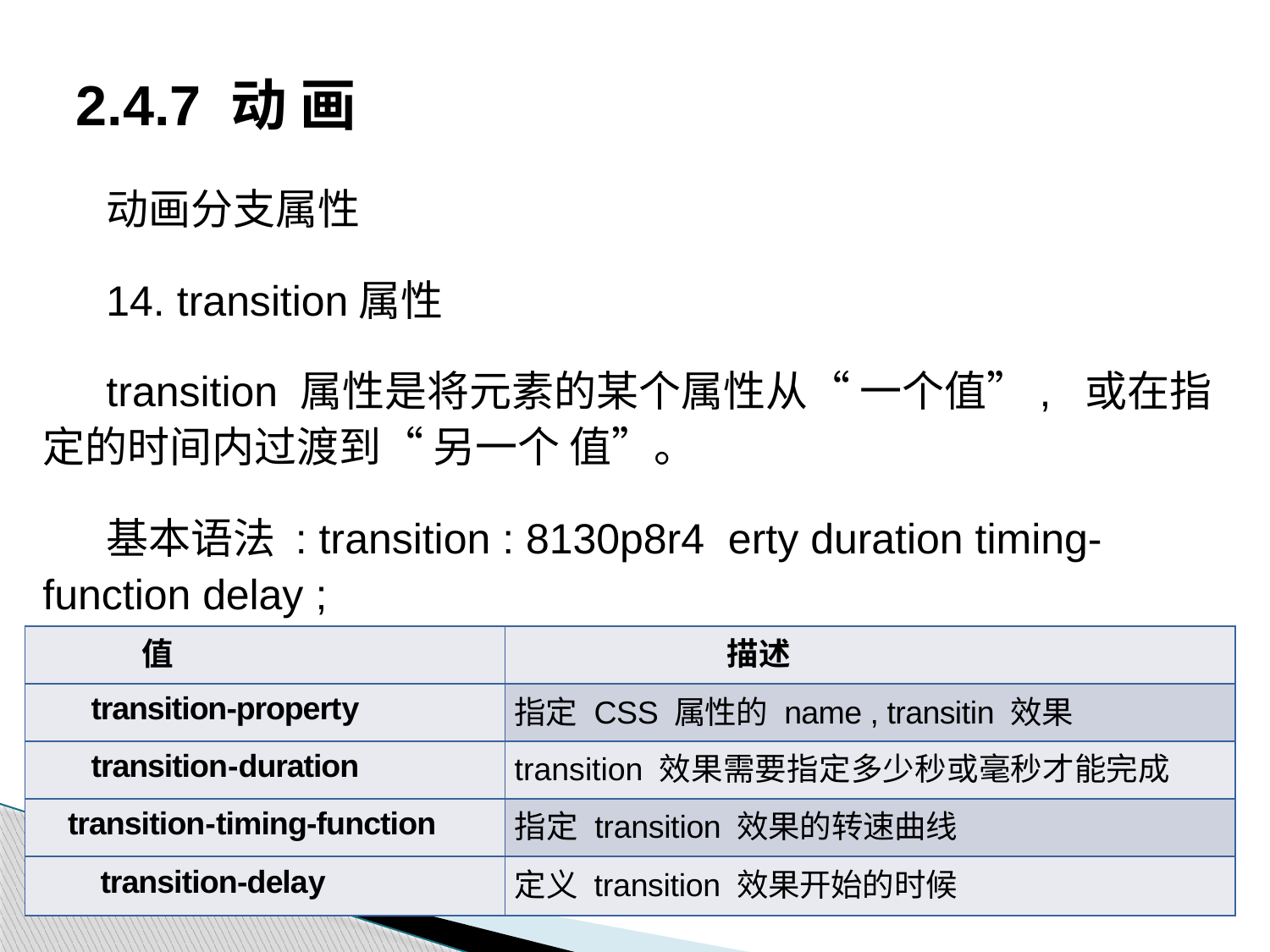

# 2.4.7 动 画
动画分支属性
14. transition属性
transition 属性是将元素的某个属性从“ 一个值”,  或在指定的时间内过渡到“ 另一个 值”。
基本语法 : transition : 8130p8r4  erty duration timing-function delay ;
| 值 | 描述 |
| --- | --- |
| transition-property | 指定 CSS 属性的 name , transitin 效果 |
| transition-duration | transition 效果需要指定多少秒或毫秒才能完成 |
| transition-timing-function | 指定 transition 效果的转速曲线 |
| transition-delay | 定义 transition 效果开始的时候 |